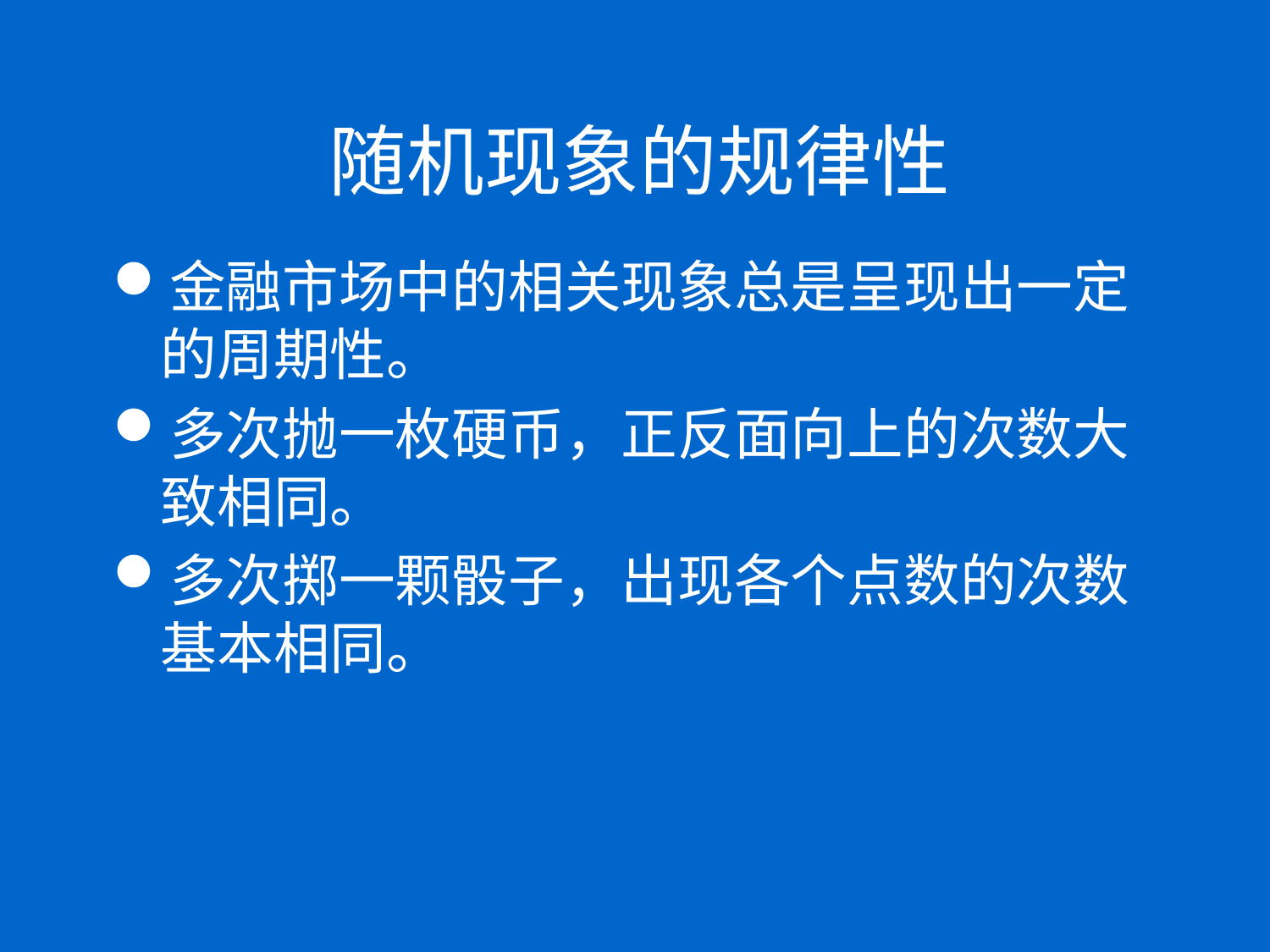

# 随机现象的规律性
金融市场中的相关现象总是呈现出一定的周期性。
多次抛一枚硬币，正反面向上的次数大致相同。
多次掷一颗骰子，出现各个点数的次数基本相同。